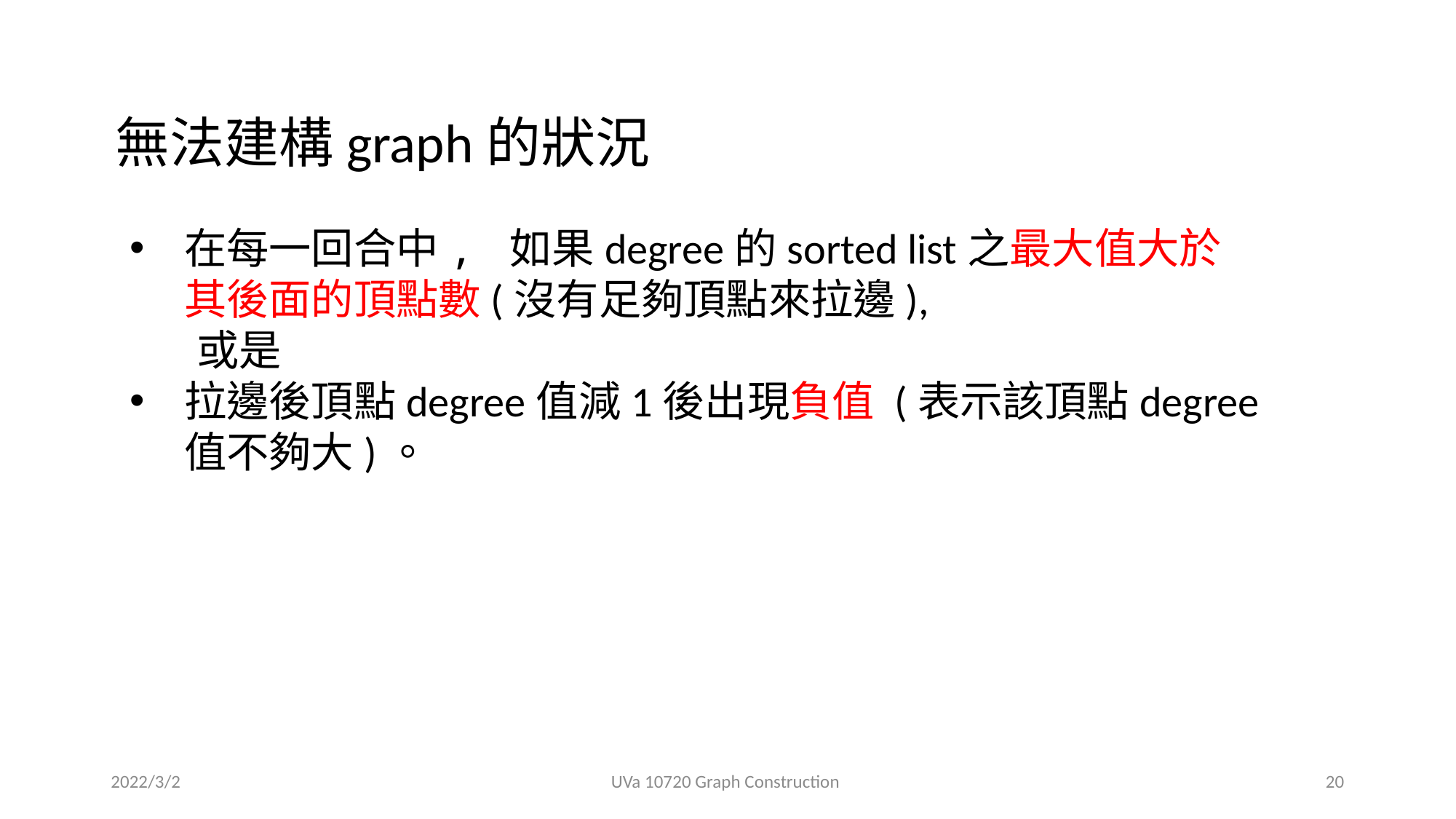

無法建構graph的狀況
在每一回合中, 如果degree的sorted list之最大值大於其後面的頂點數(沒有足夠頂點來拉邊),
      或是
拉邊後頂點degree值減1後出現負值 (表示該頂點degree值不夠大)。
2022/3/2
UVa 10720 Graph Construction
20